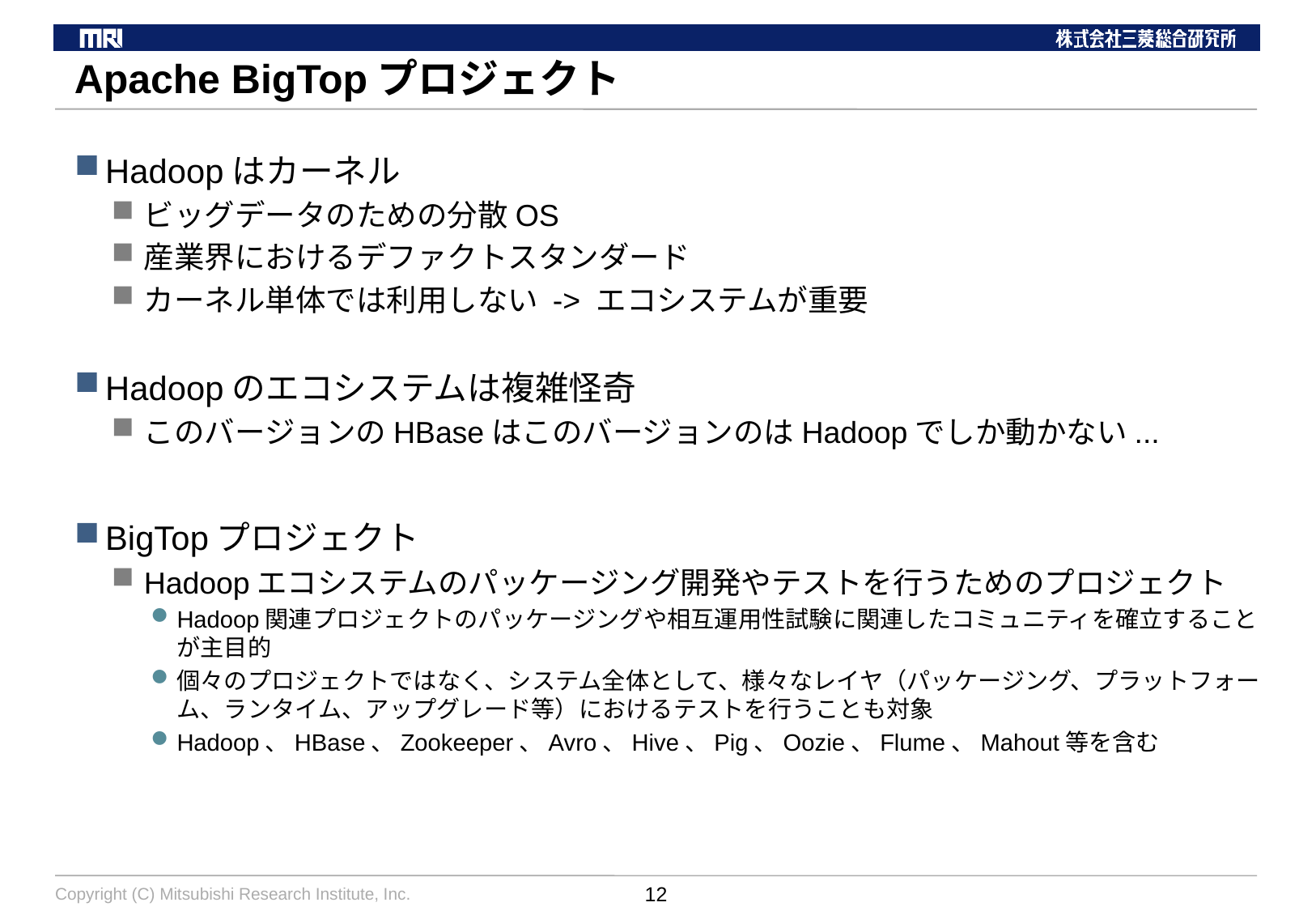

# Apache BigTopプロジェクト
Hadoopはカーネル
ビッグデータのための分散OS
産業界におけるデファクトスタンダード
カーネル単体では利用しない -> エコシステムが重要

Hadoopのエコシステムは複雑怪奇
このバージョンのHBaseはこのバージョンのはHadoopでしか動かない...

BigTopプロジェクト
Hadoopエコシステムのパッケージング開発やテストを行うためのプロジェクト
Hadoop関連プロジェクトのパッケージングや相互運用性試験に関連したコミュニティを確立することが主目的
個々のプロジェクトではなく、システム全体として、様々なレイヤ（パッケージング、プラットフォーム、ランタイム、アップグレード等）におけるテストを行うことも対象
Hadoop、HBase、Zookeeper、Avro、Hive、Pig、Oozie、Flume、Mahout等を含む
Copyright (C) Mitsubishi Research Institute, Inc.
12